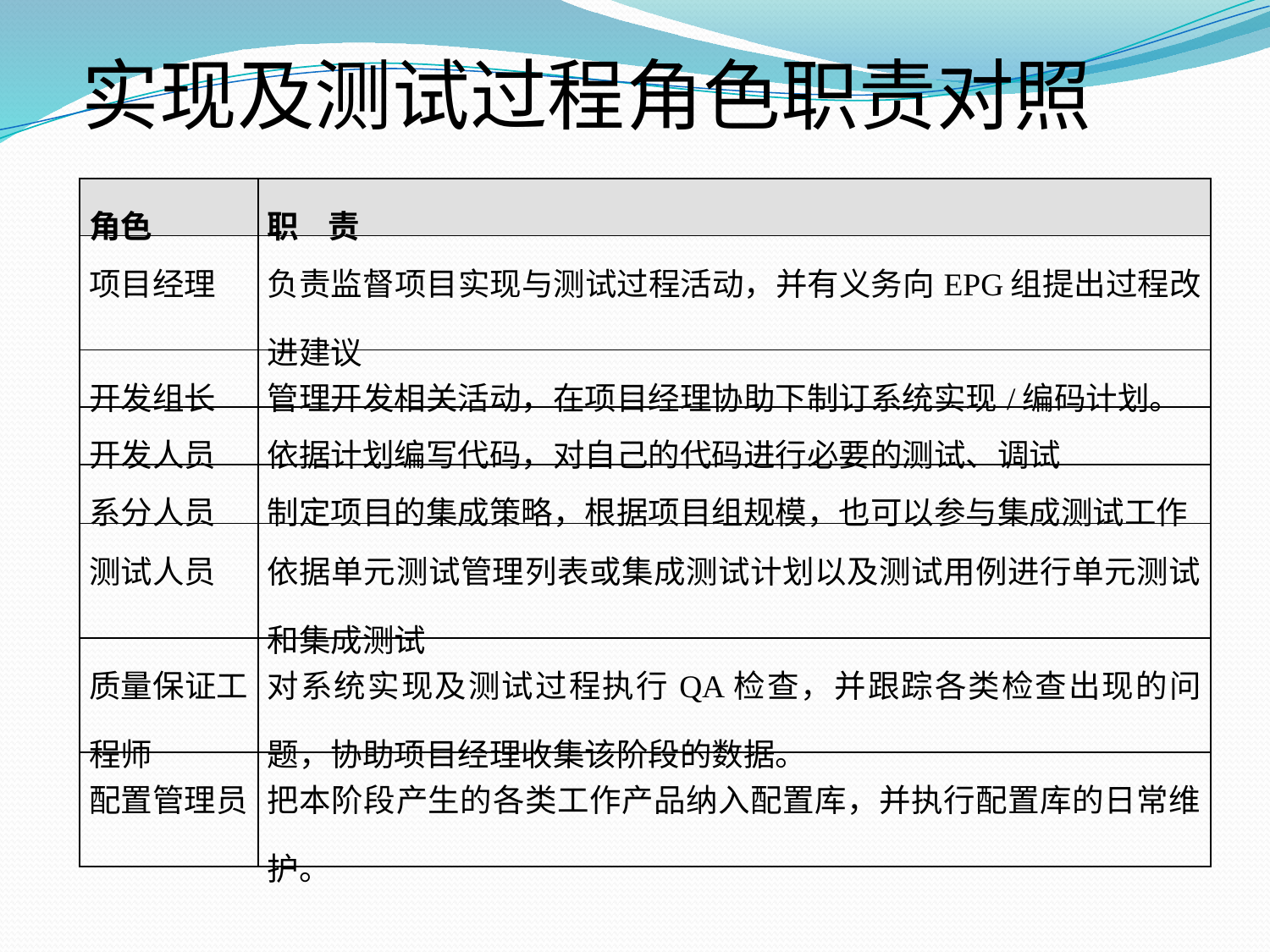

实现及测试过程角色职责对照
| 角色 | 职 责 |
| --- | --- |
| 项目经理 | 负责监督项目实现与测试过程活动，并有义务向EPG组提出过程改进建议 |
| 开发组长 | 管理开发相关活动，在项目经理协助下制订系统实现/编码计划。 |
| 开发人员 | 依据计划编写代码，对自己的代码进行必要的测试、调试 |
| 系分人员 | 制定项目的集成策略，根据项目组规模，也可以参与集成测试工作 |
| 测试人员 | 依据单元测试管理列表或集成测试计划以及测试用例进行单元测试和集成测试 |
| 质量保证工程师 | 对系统实现及测试过程执行QA检查，并跟踪各类检查出现的问题，协助项目经理收集该阶段的数据。 |
| 配置管理员 | 把本阶段产生的各类工作产品纳入配置库，并执行配置库的日常维护。 |